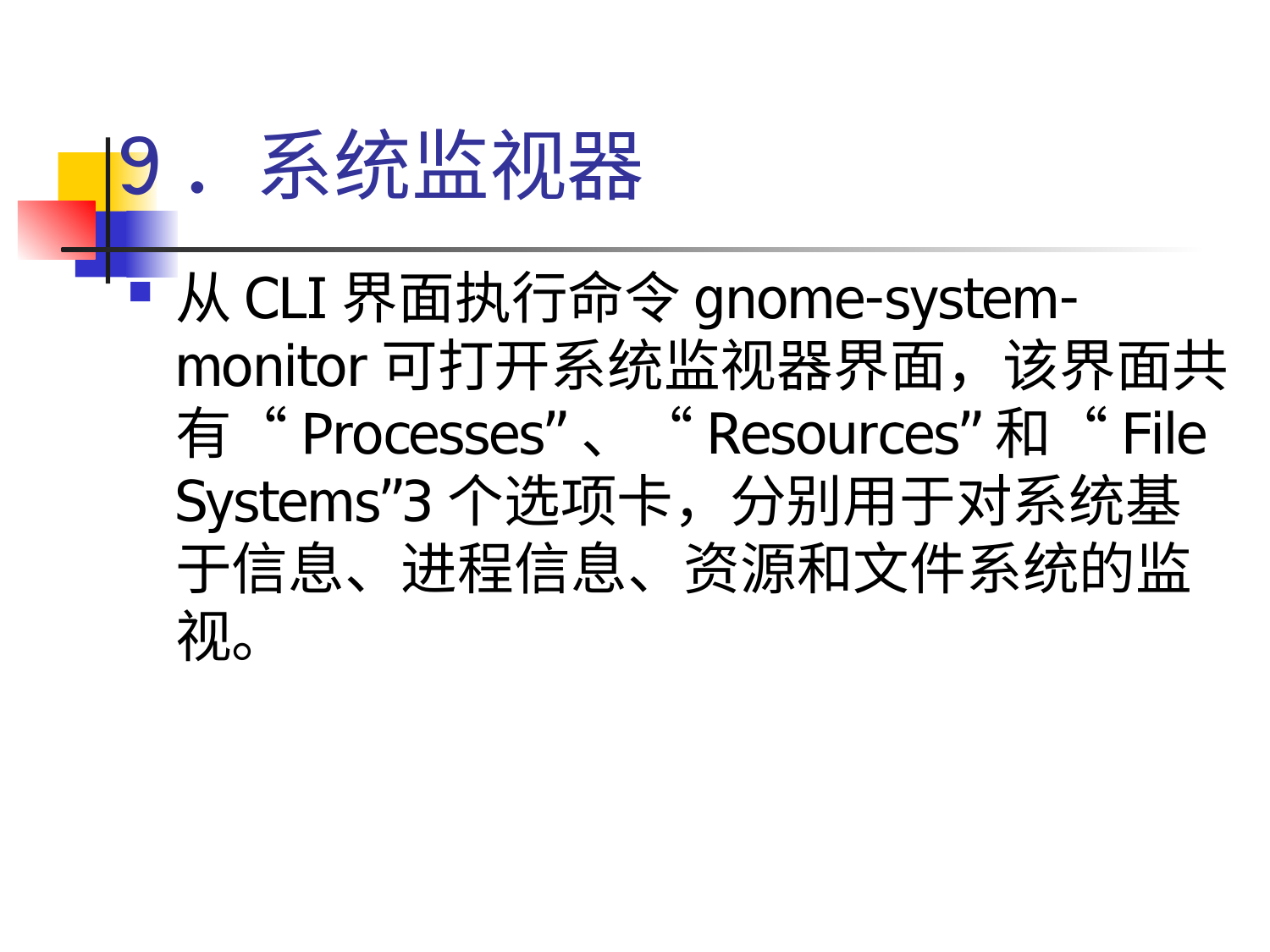

# 9．系统监视器
从CLI界面执行命令gnome-system-monitor可打开系统监视器界面，该界面共有“Processes”、“Resources”和“File Systems”3个选项卡，分别用于对系统基于信息、进程信息、资源和文件系统的监视。